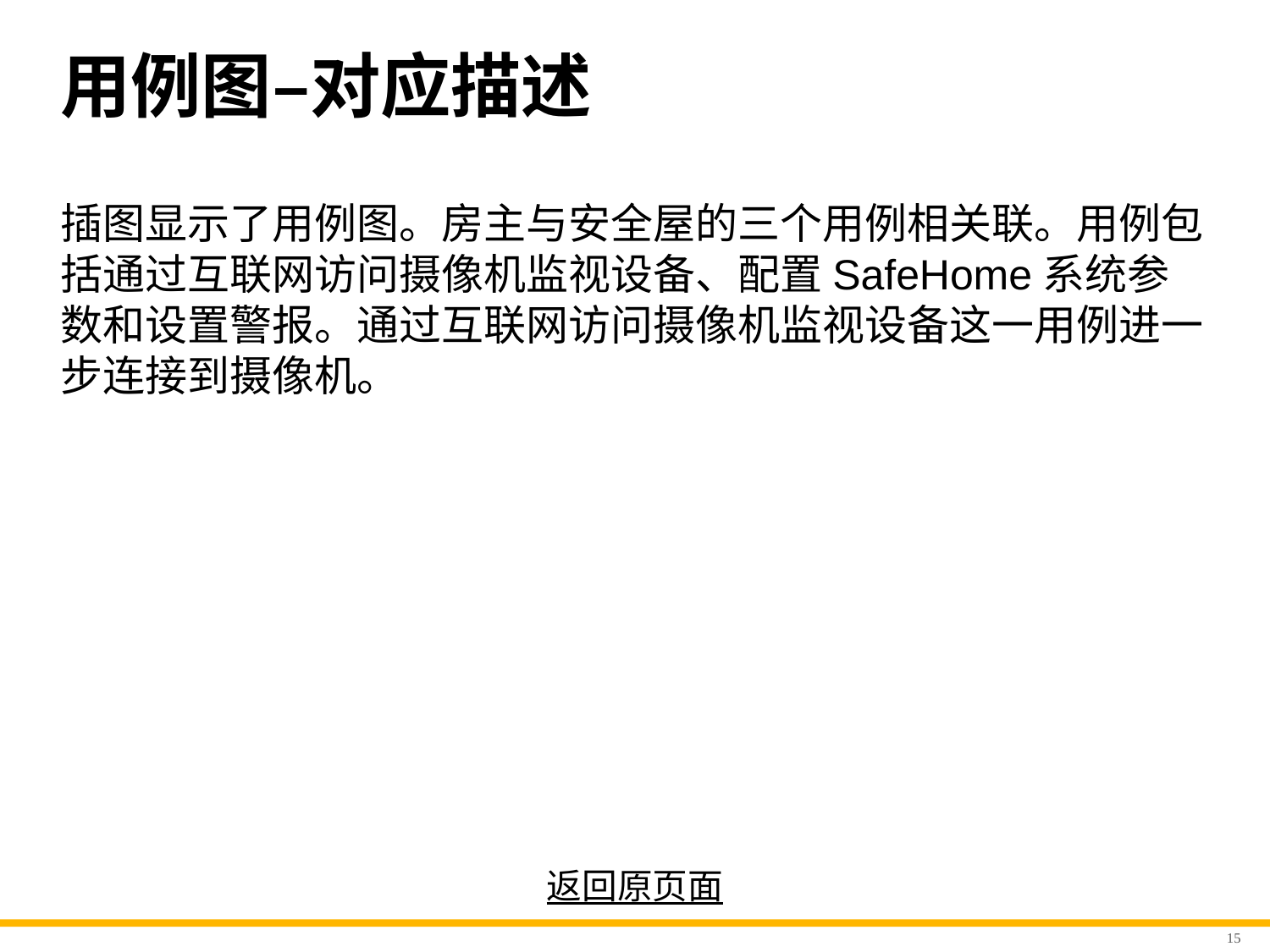

# 用例图–对应描述
插图显示了用例图。房主与安全屋的三个用例相关联。用例包括通过互联网访问摄像机监视设备、配置SafeHome系统参数和设置警报。通过互联网访问摄像机监视设备这一用例进一步连接到摄像机。
返回原页面
15